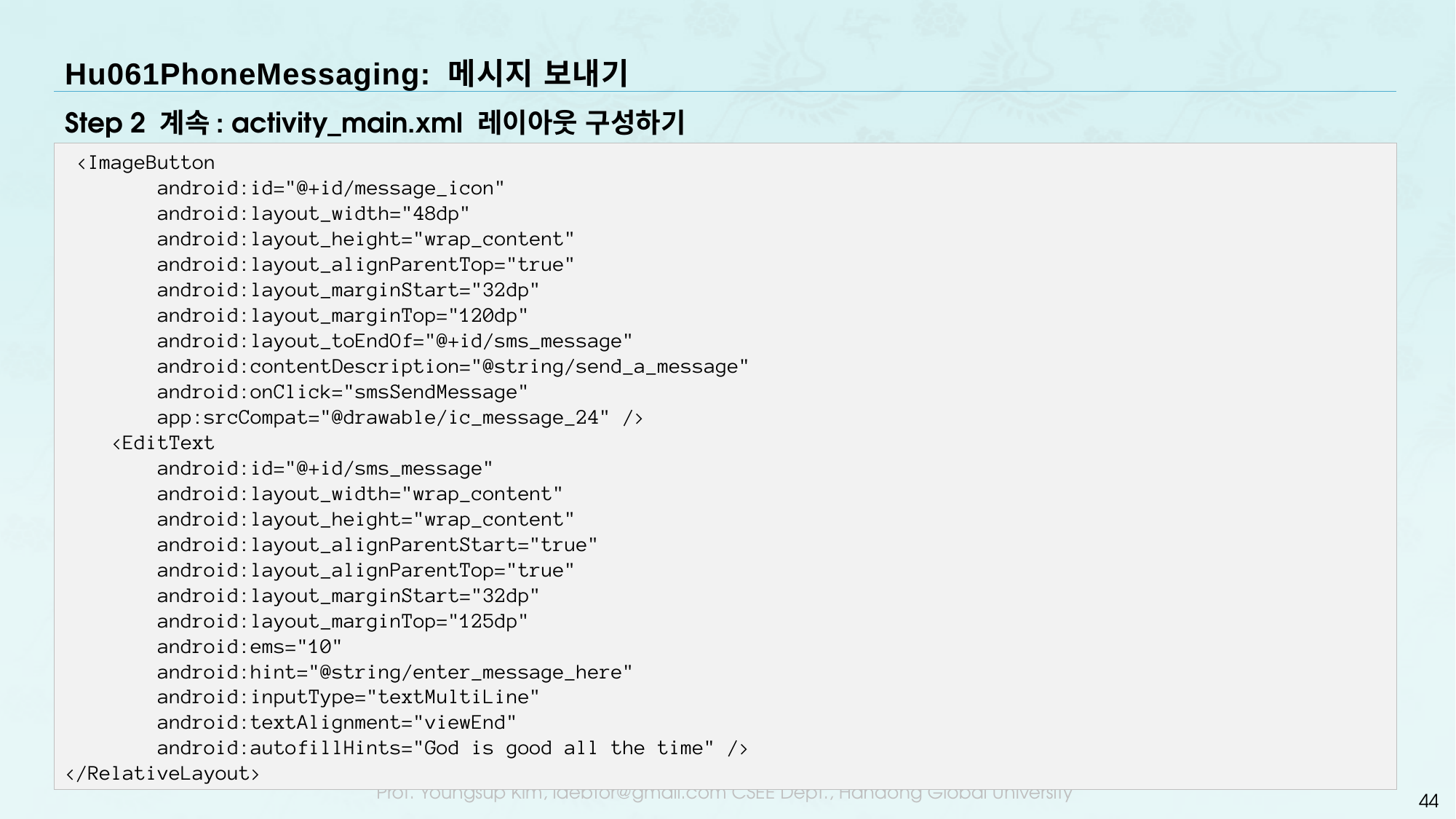

# Hu061PhoneMessaging: 메시지 보내기
Step 2 계속: activity_main.xml 레이아웃 구성하기

 <ImageButton
        android:id="@+id/message_icon"
        android:layout_width="48dp"
        android:layout_height="wrap_content"
        android:layout_alignParentTop="true"
        android:layout_marginStart="32dp"
        android:layout_marginTop="120dp"
        android:layout_toEndOf="@+id/sms_message"
        android:contentDescription="@string/send_a_message"
        android:onClick="smsSendMessage"
        app:srcCompat="@drawable/ic_message_24" />
    <EditText
        android:id="@+id/sms_message"
        android:layout_width="wrap_content"
        android:layout_height="wrap_content"
        android:layout_alignParentStart="true"
        android:layout_alignParentTop="true"
        android:layout_marginStart="32dp"
        android:layout_marginTop="125dp"
        android:ems="10"
        android:hint="@string/enter_message_here"
        android:inputType="textMultiLine"
        android:textAlignment="viewEnd"
        android:autofillHints="God is good all the time" />
</RelativeLayout>
44